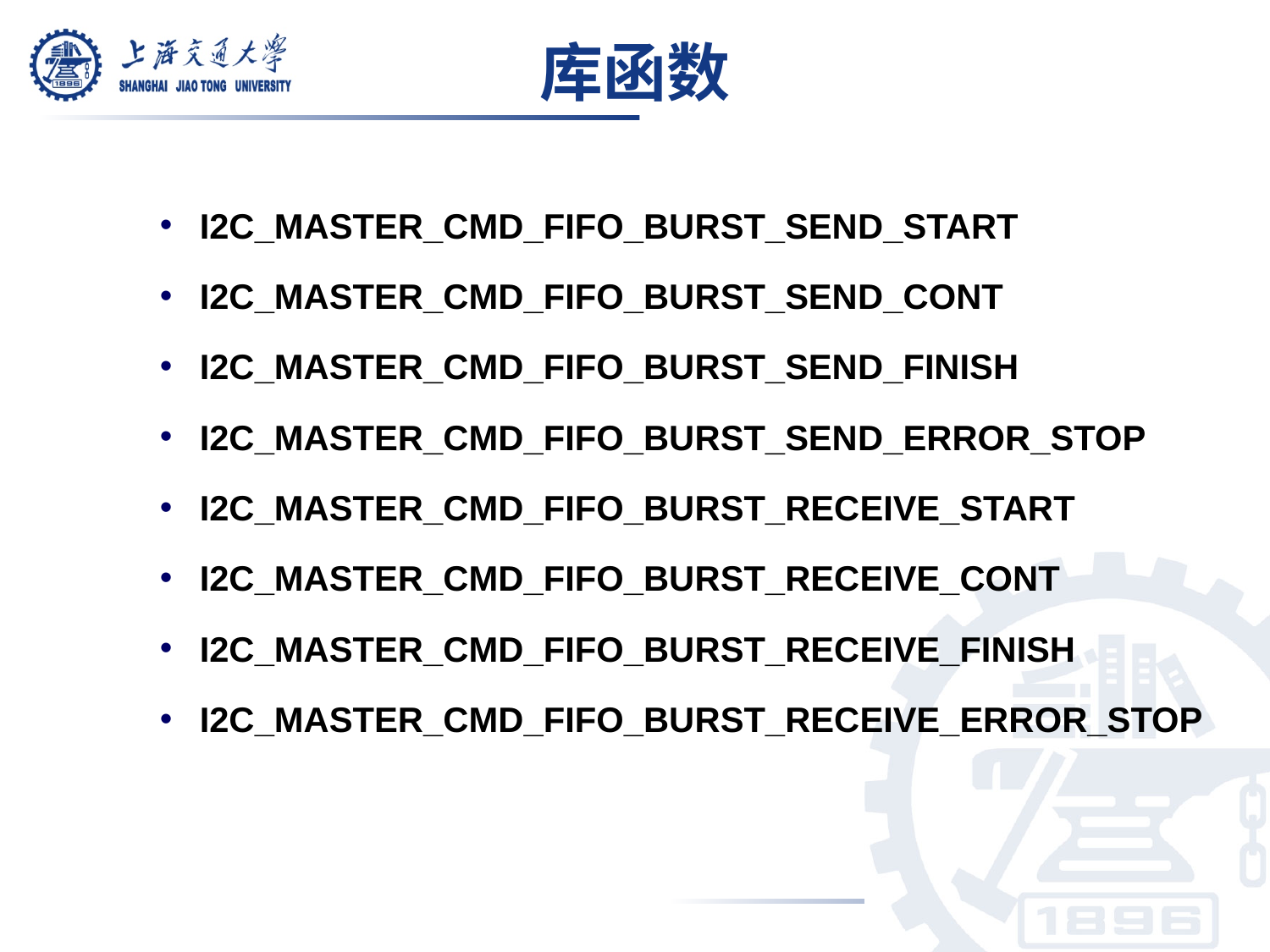

# 库函数
I2C_MASTER_CMD_FIFO_BURST_SEND_START
I2C_MASTER_CMD_FIFO_BURST_SEND_CONT
I2C_MASTER_CMD_FIFO_BURST_SEND_FINISH
I2C_MASTER_CMD_FIFO_BURST_SEND_ERROR_STOP
I2C_MASTER_CMD_FIFO_BURST_RECEIVE_START
I2C_MASTER_CMD_FIFO_BURST_RECEIVE_CONT
I2C_MASTER_CMD_FIFO_BURST_RECEIVE_FINISH
I2C_MASTER_CMD_FIFO_BURST_RECEIVE_ERROR_STOP